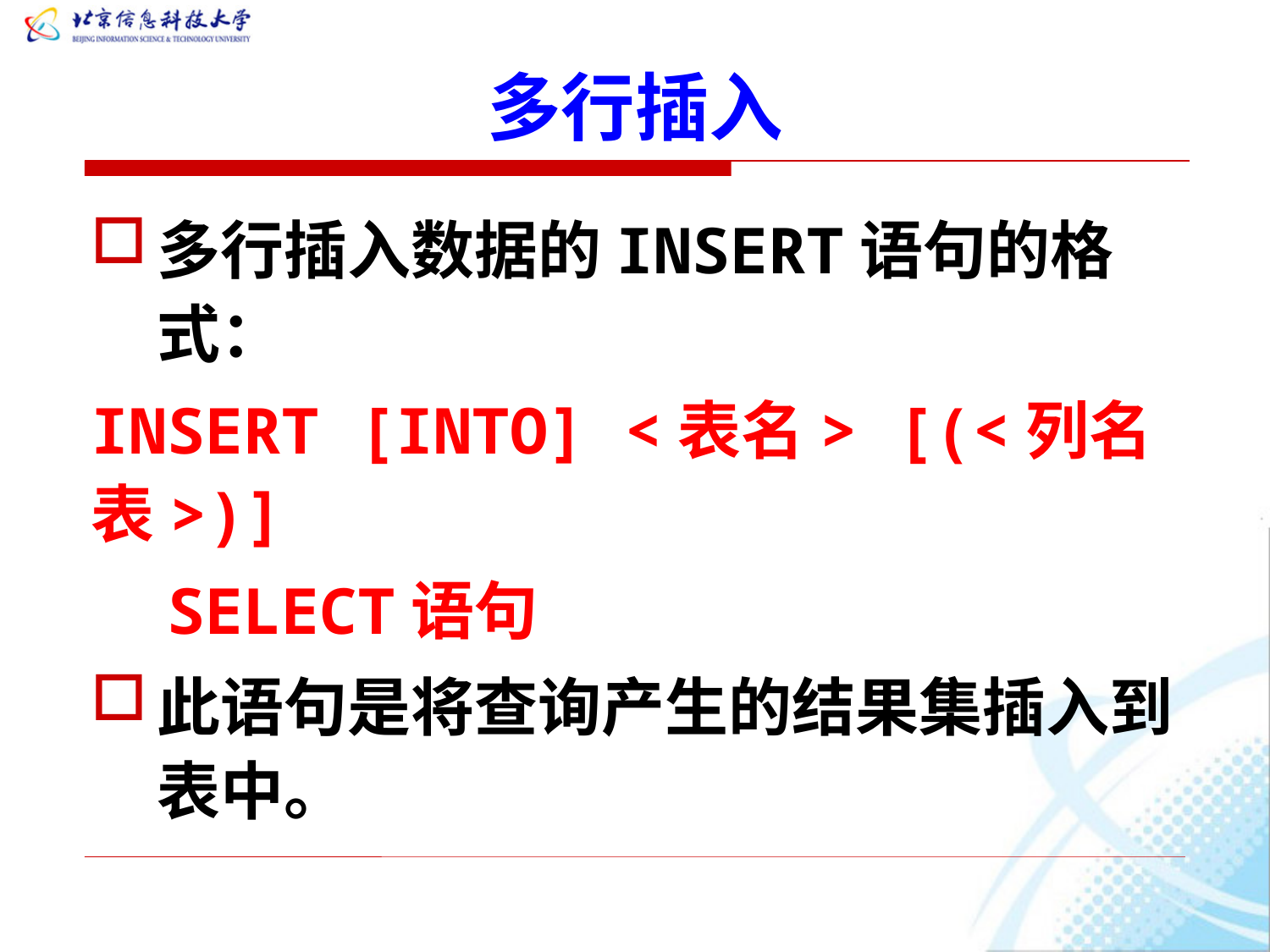

# 多行插入
多行插入数据的INSERT语句的格式：
INSERT [INTO] <表名> [(<列名表>)]
  SELECT语句
此语句是将查询产生的结果集插入到表中。

146